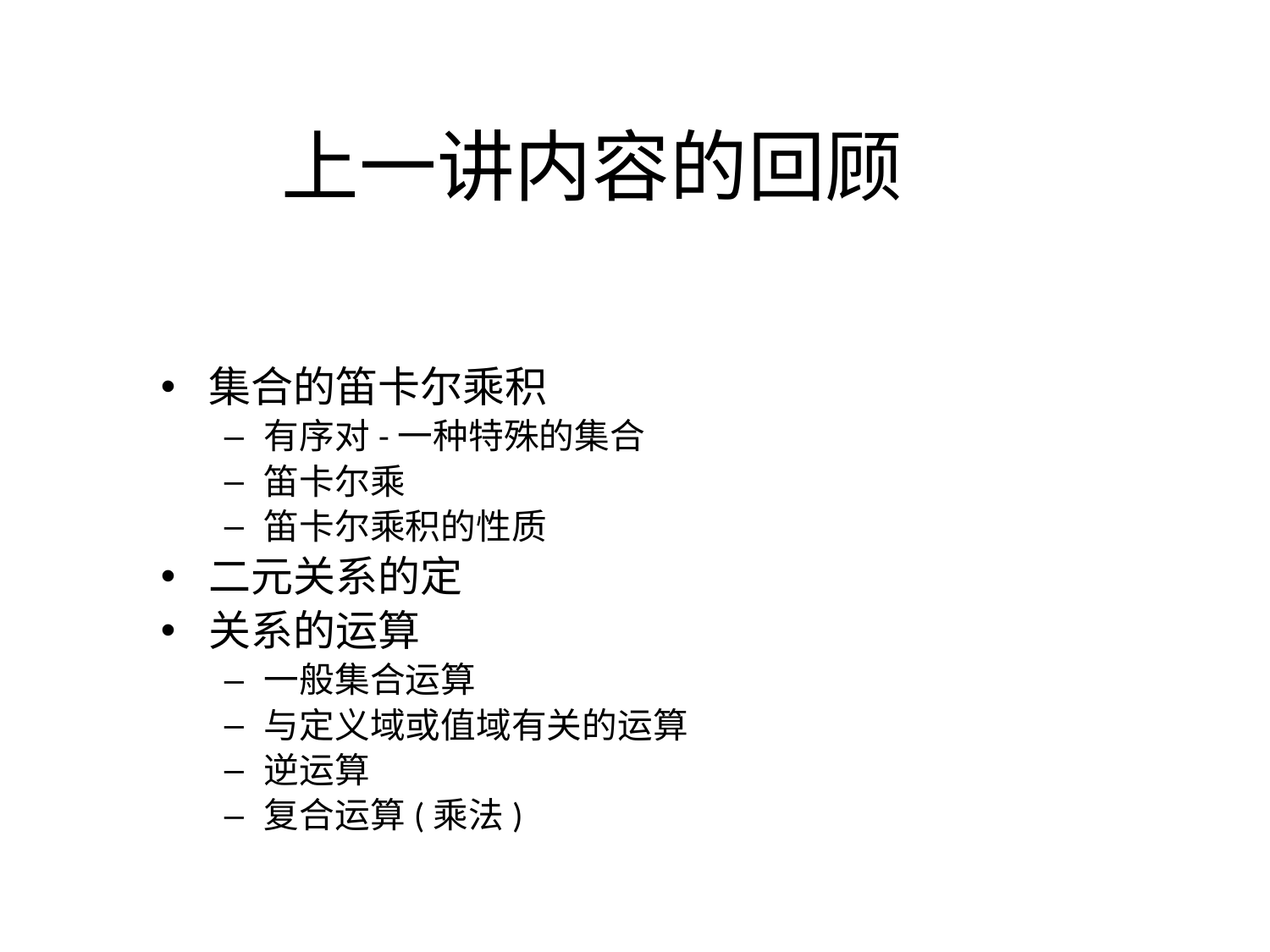

# 上一讲内容的回顾
集合的笛卡尔乘积
有序对-一种特殊的集合
笛卡尔乘
笛卡尔乘积的性质
二元关系的定
关系的运算
一般集合运算
与定义域或值域有关的运算
逆运算
复合运算(乘法)